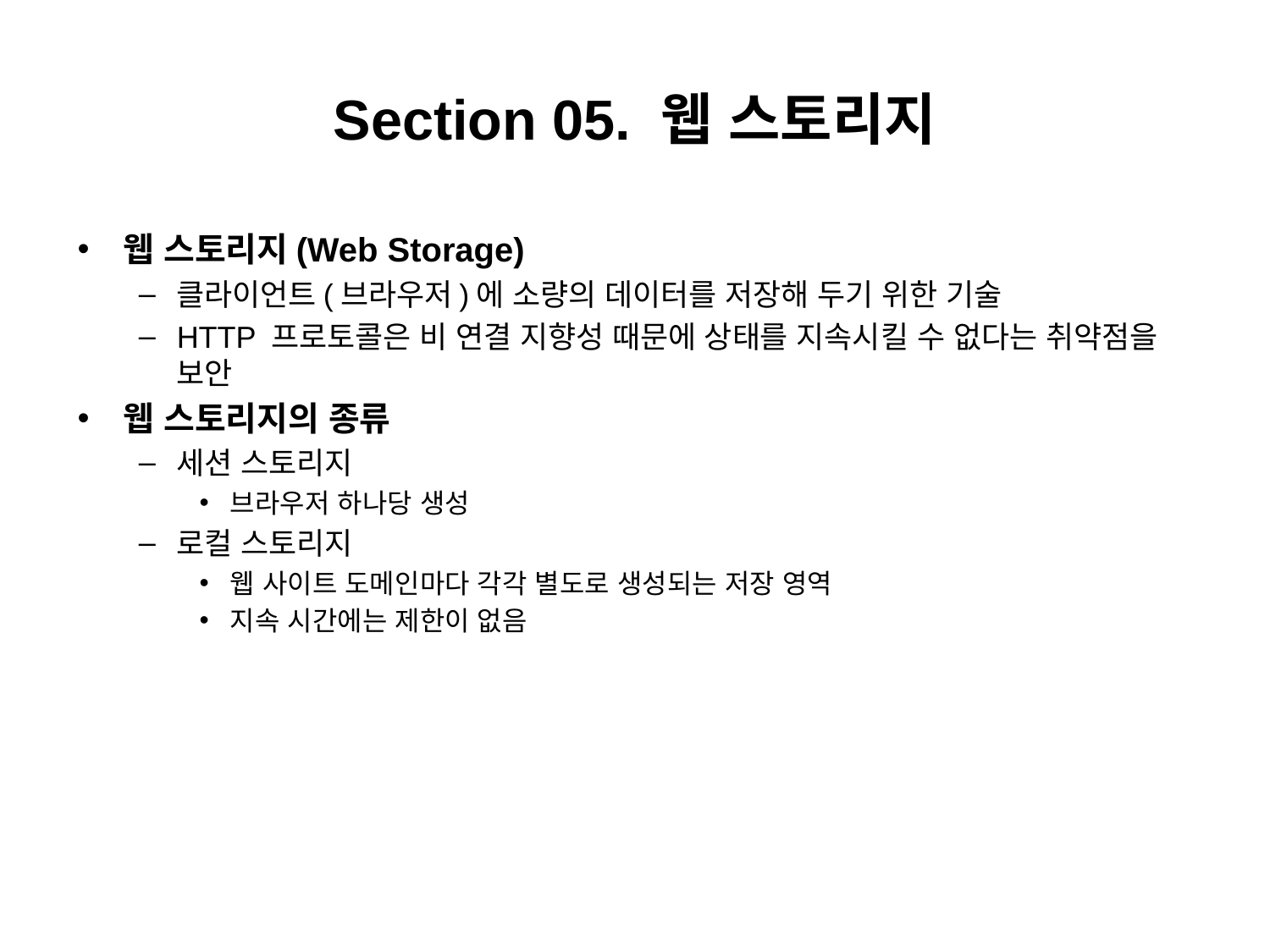

# Section 05. 웹 스토리지
웹 스토리지(Web Storage)
클라이언트(브라우저)에 소량의 데이터를 저장해 두기 위한 기술
HTTP 프로토콜은 비 연결 지향성 때문에 상태를 지속시킬 수 없다는 취약점을 보안
웹 스토리지의 종류
세션 스토리지
브라우저 하나당 생성
로컬 스토리지
웹 사이트 도메인마다 각각 별도로 생성되는 저장 영역
지속 시간에는 제한이 없음